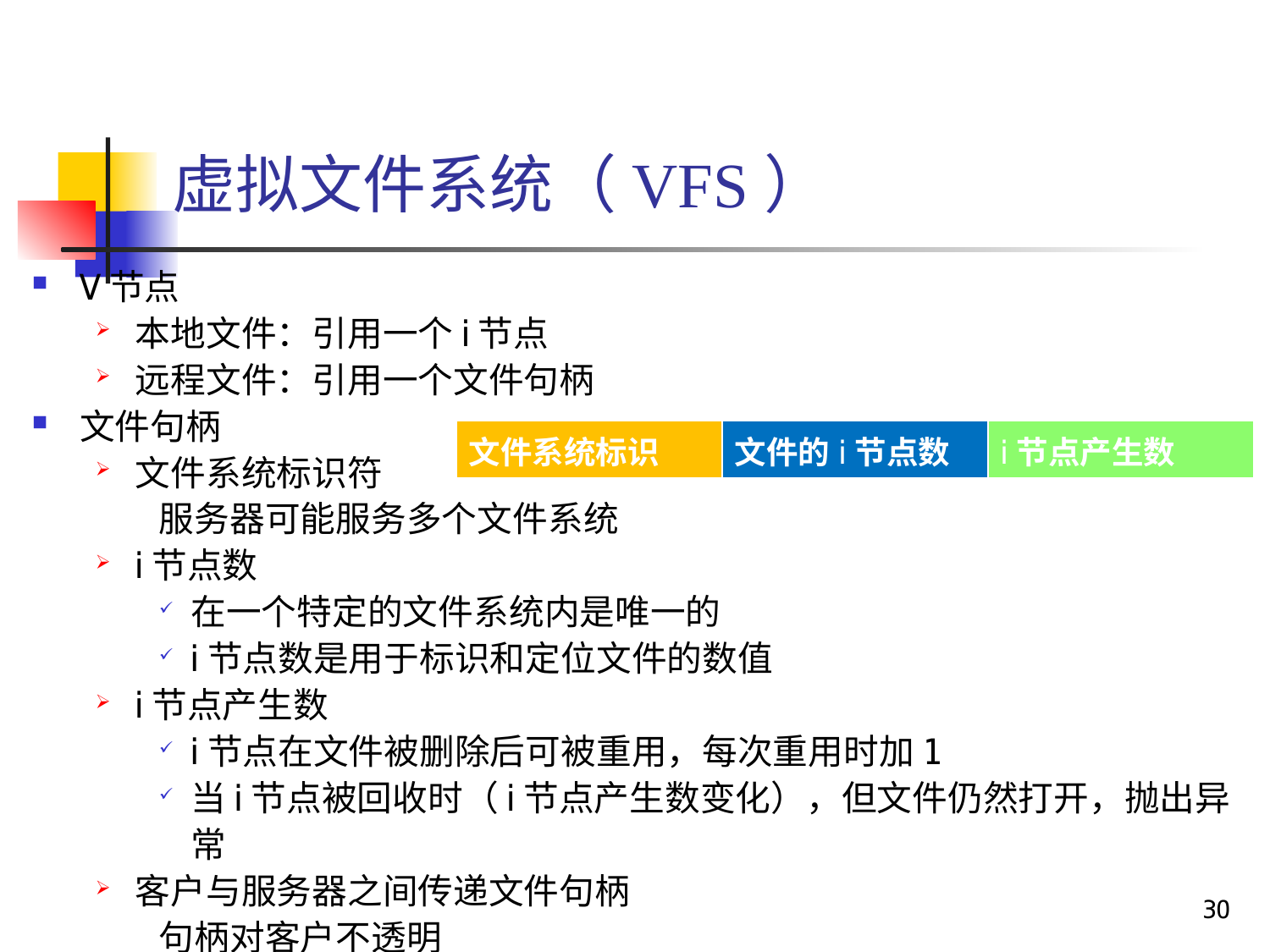

虚拟文件系统（VFS）
V节点
本地文件：引用一个i节点
远程文件：引用一个文件句柄
文件句柄
文件系统标识符
服务器可能服务多个文件系统
i节点数
在一个特定的文件系统内是唯一的
i节点数是用于标识和定位文件的数值
i节点产生数
i节点在文件被删除后可被重用，每次重用时加1
当i节点被回收时（i节点产生数变化），但文件仍然打开，抛出异常
客户与服务器之间传递文件句柄
句柄对客户不透明
| 文件系统标识 | 文件的i节点数 | i节点产生数 |
| --- | --- | --- |
30